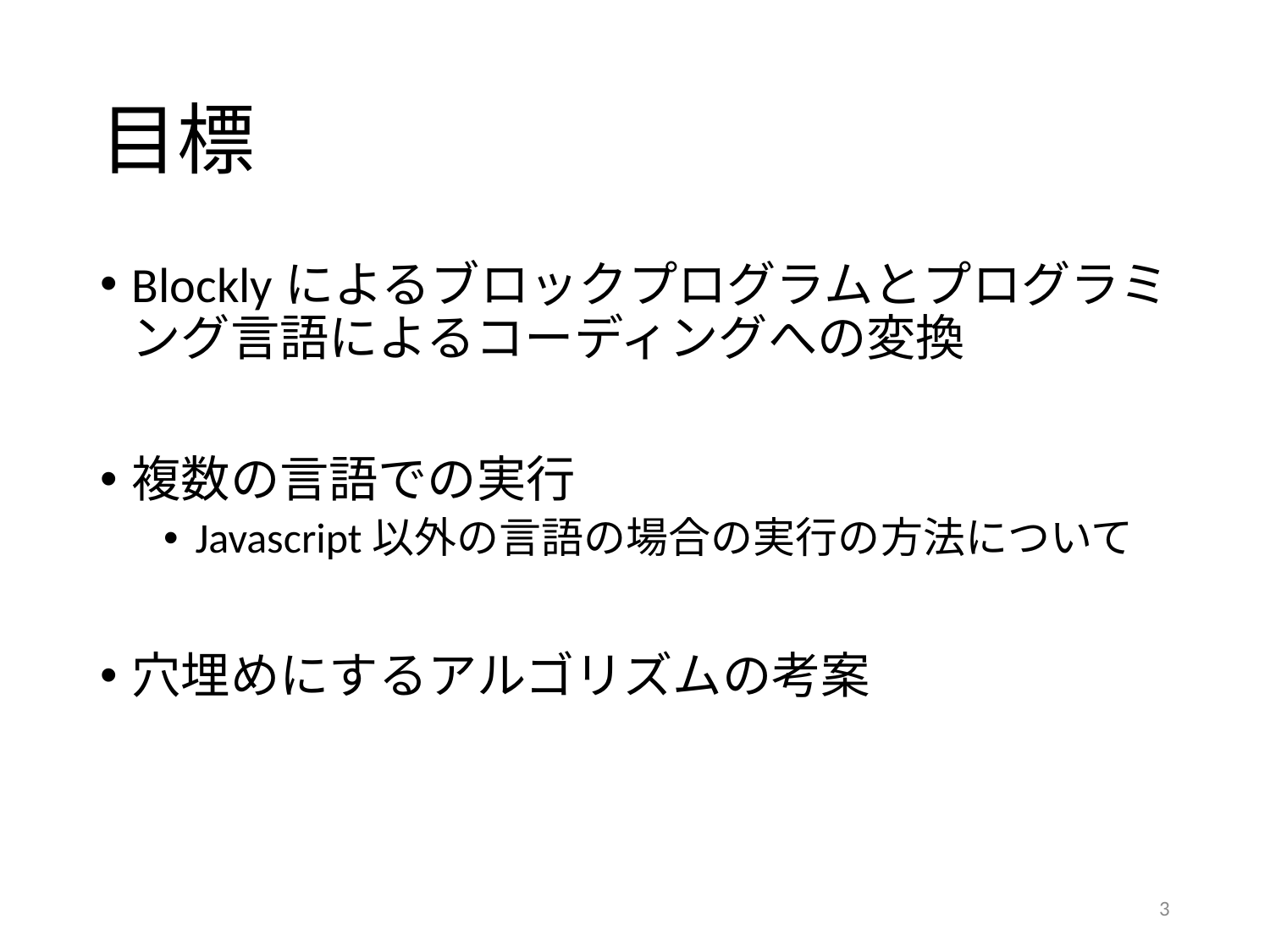

# 目標
Blocklyによるブロックプログラムとプログラミング言語によるコーディングへの変換

複数の言語での実行
Javascript以外の言語の場合の実行の方法について

穴埋めにするアルゴリズムの考案

3